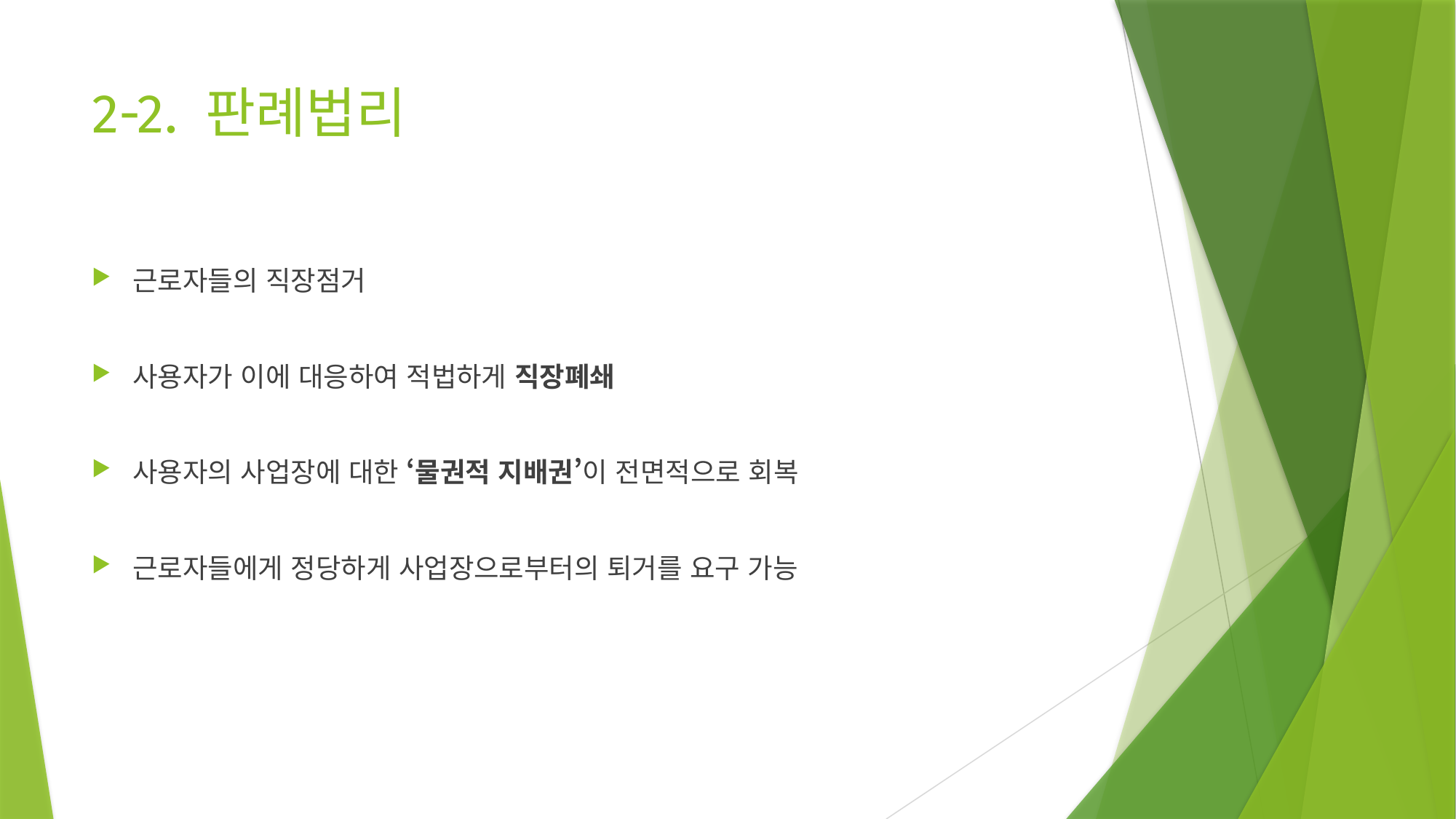

# 2-2. 판례법리
근로자들의 직장점거

사용자가 이에 대응하여 적법하게 직장폐쇄

사용자의 사업장에 대한 ‘물권적 지배권’이 전면적으로 회복

근로자들에게 정당하게 사업장으로부터의 퇴거를 요구 가능